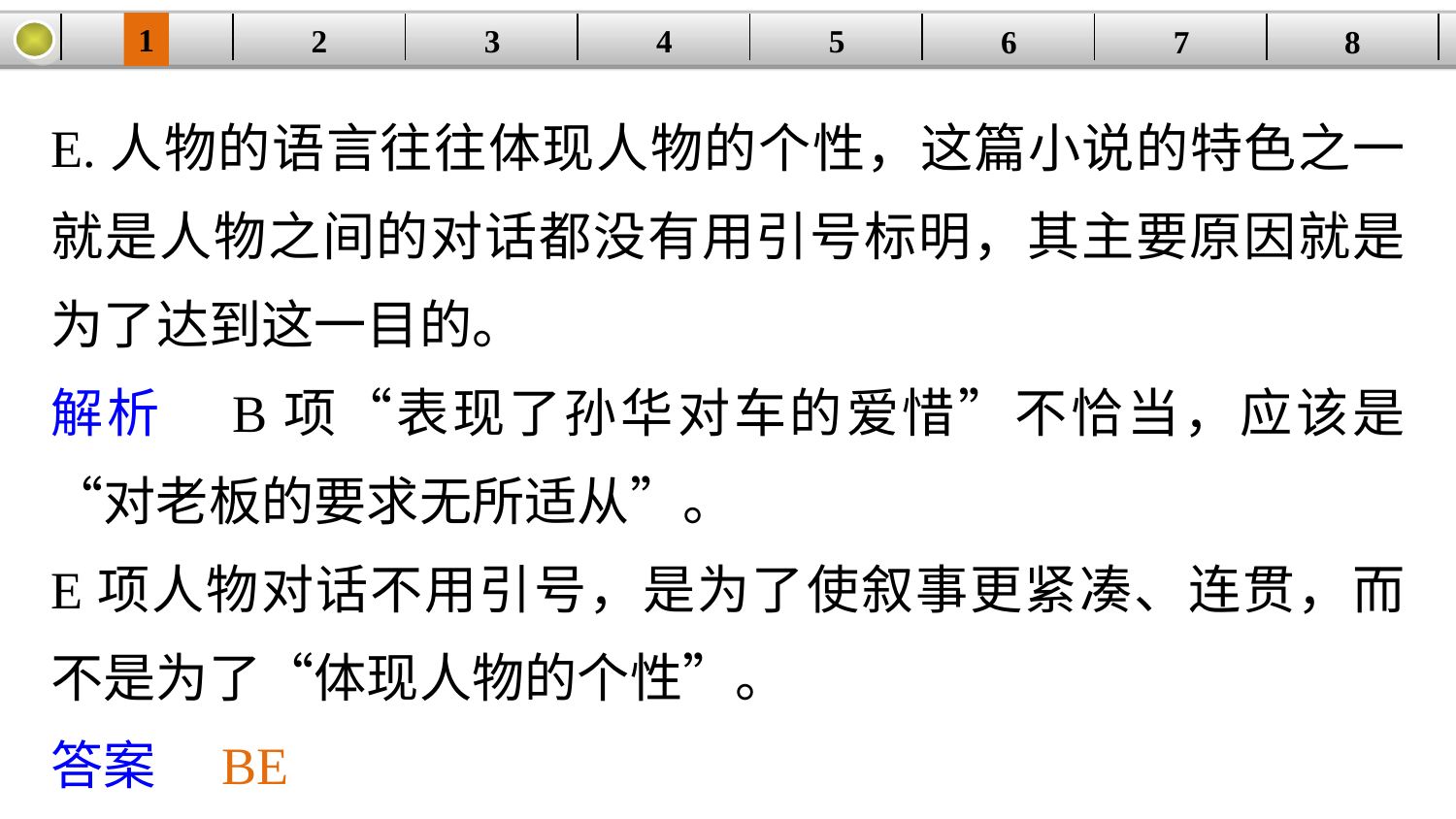

1
2
3
4
|  |  |  |  |  |  |  |  |
| --- | --- | --- | --- | --- | --- | --- | --- |
5
6
7
8

E.人物的语言往往体现人物的个性，这篇小说的特色之一就是人物之间的对话都没有用引号标明，其主要原因就是为了达到这一目的。
解析　B项“表现了孙华对车的爱惜”不恰当，应该是“对老板的要求无所适从”。
E项人物对话不用引号，是为了使叙事更紧凑、连贯，而不是为了“体现人物的个性”。
答案　BE